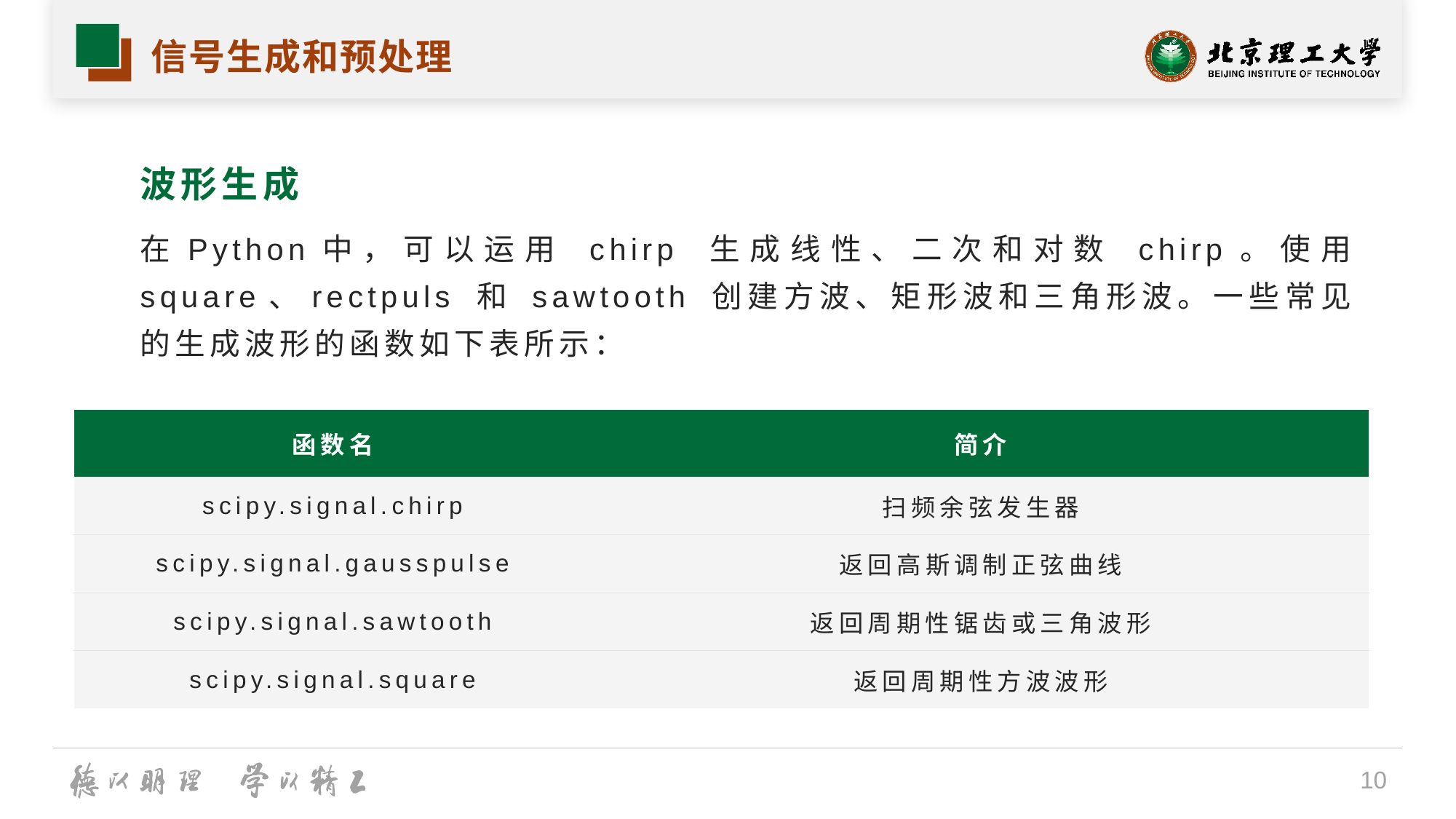

# 信号生成和预处理
波形生成
在Python中，可以运用 chirp 生成线性、二次和对数 chirp。使用 square、rectpuls 和 sawtooth 创建方波、矩形波和三角形波。一些常见的生成波形的函数如下表所示：
| 函数名 | 简介 |
| --- | --- |
| scipy.signal.chirp | 扫频余弦发生器 |
| scipy.signal.gausspulse | 返回高斯调制正弦曲线 |
| scipy.signal.sawtooth | 返回周期性锯齿或三角波形 |
| scipy.signal.square | 返回周期性方波波形 |